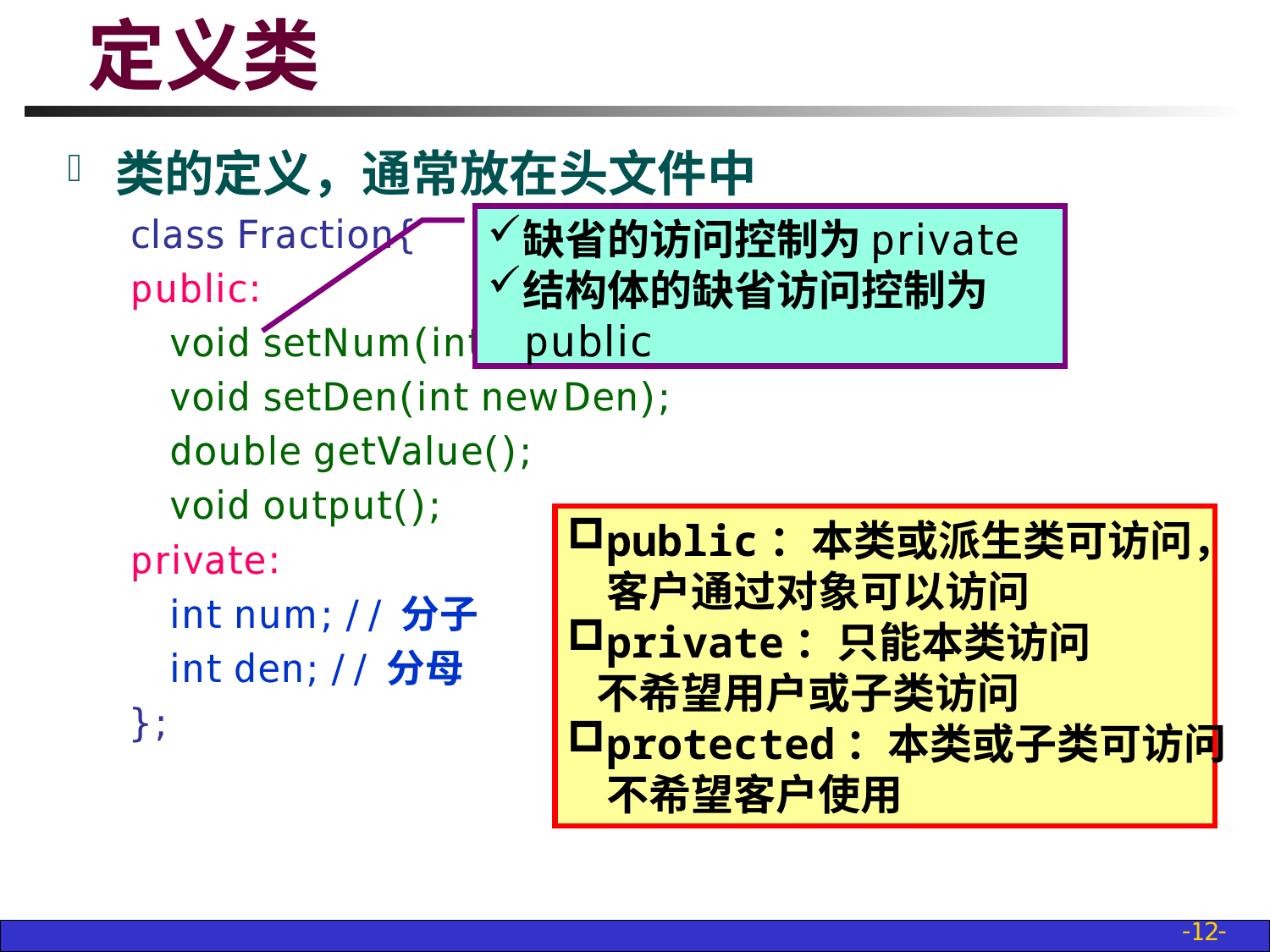

# 定义类
类的定义，通常放在头文件中
class Fraction{
public:
	void setNum(int newNum);
	void setDen(int newDen);
	double getValue();
	void output();
private:
	int num; //分子
	int den; //分母
};
缺省的访问控制为private
结构体的缺省访问控制为
   public
public：本类或派生类可访问，
   客户通过对象可以访问
private：只能本类访问
  不希望用户或子类访问
protected：本类或子类可访问
   不希望客户使用
-12-